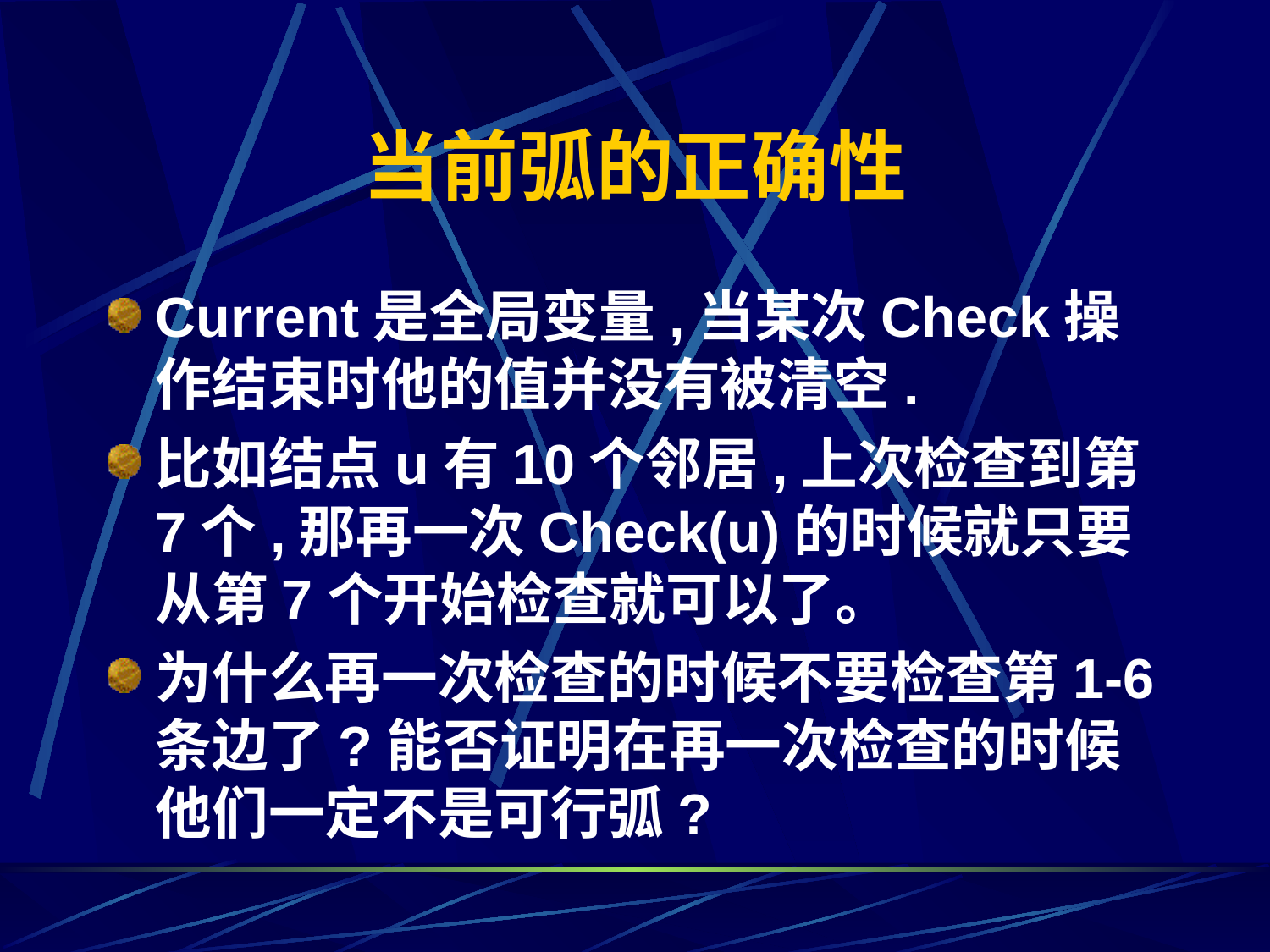

# 当前弧的正确性
Current是全局变量,当某次Check操作结束时他的值并没有被清空.
比如结点u有10个邻居,上次检查到第7个,那再一次Check(u)的时候就只要从第7个开始检查就可以了。
为什么再一次检查的时候不要检查第1-6条边了?能否证明在再一次检查的时候他们一定不是可行弧?